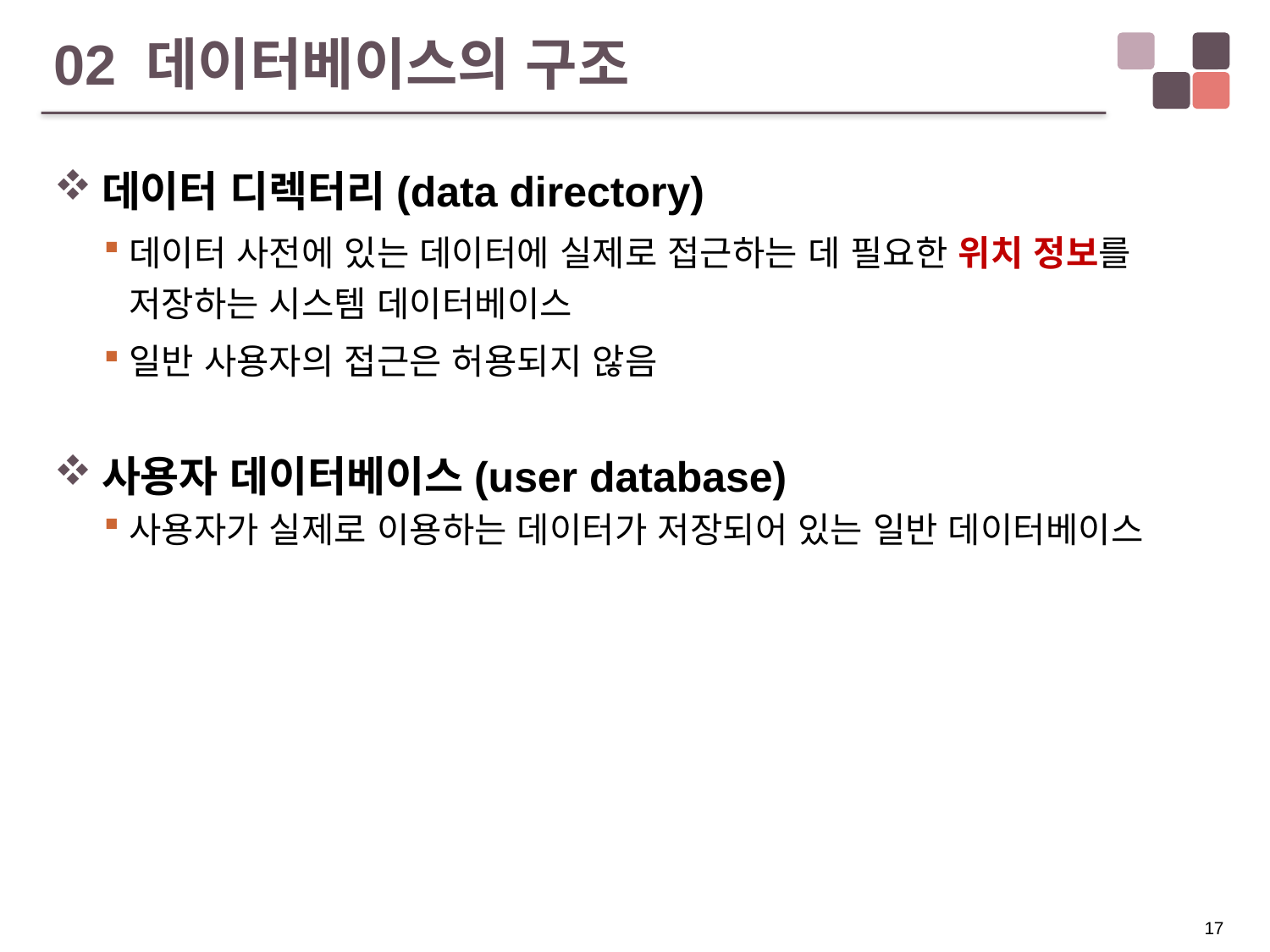

# 02 데이터베이스의 구조
데이터 디렉터리(data directory)
데이터 사전에 있는 데이터에 실제로 접근하는 데 필요한 위치 정보를
저장하는 시스템 데이터베이스
일반 사용자의 접근은 허용되지 않음

사용자 데이터베이스(user database)
사용자가 실제로 이용하는 데이터가 저장되어 있는 일반 데이터베이스